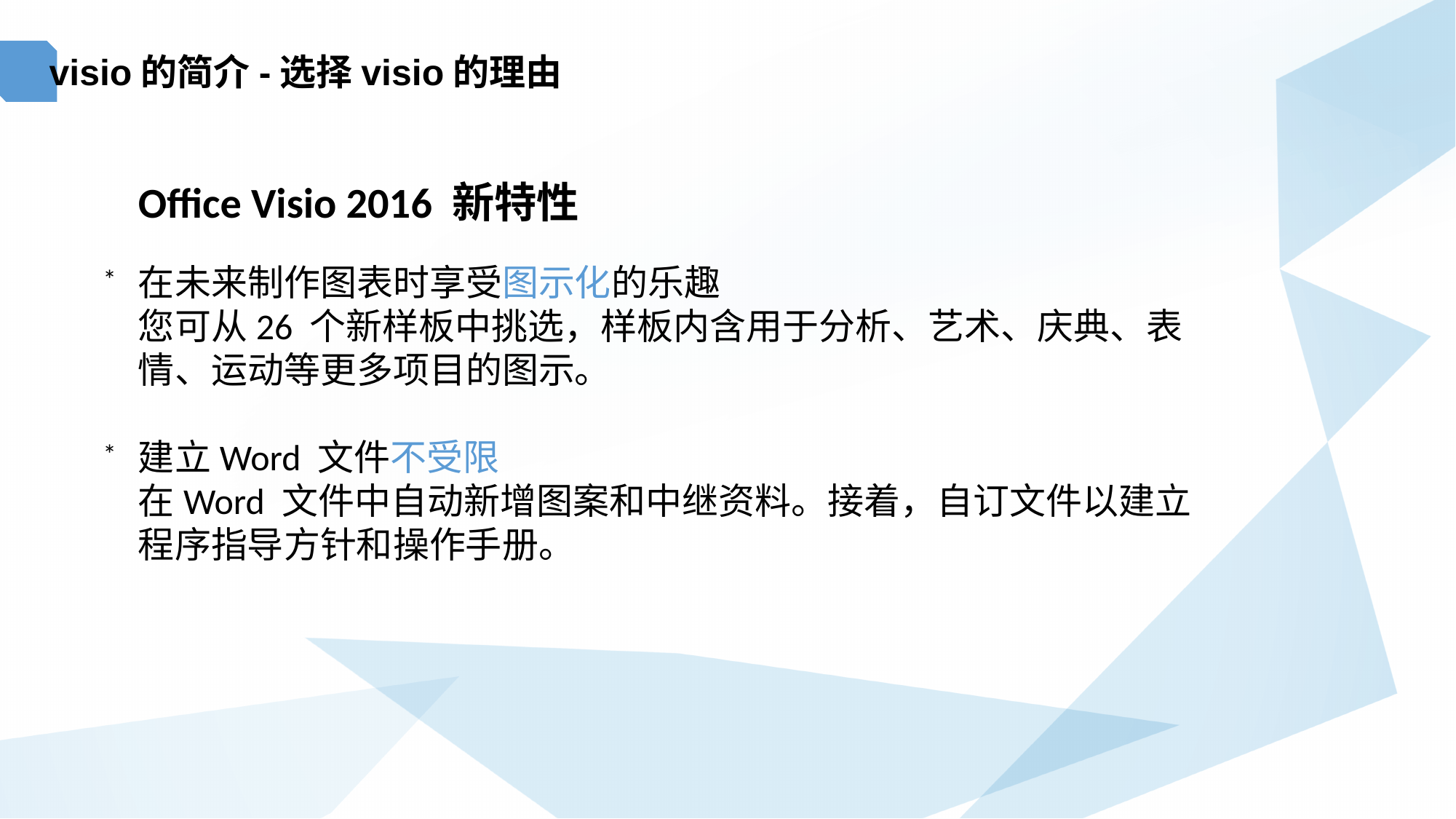

visio的简介-选择visio的理由
Office Visio 2016 新特性

在未来制作图表时享受图示化的乐趣
您可从26 个新样板中挑选，样板内含用于分析、艺术、庆典、表情、运动等更多项目的图示。

建立Word 文件不受限
在Word 文件中自动新增图案和中继资料。接着，自订文件以建立程序指导方针和操作手册。
*
*